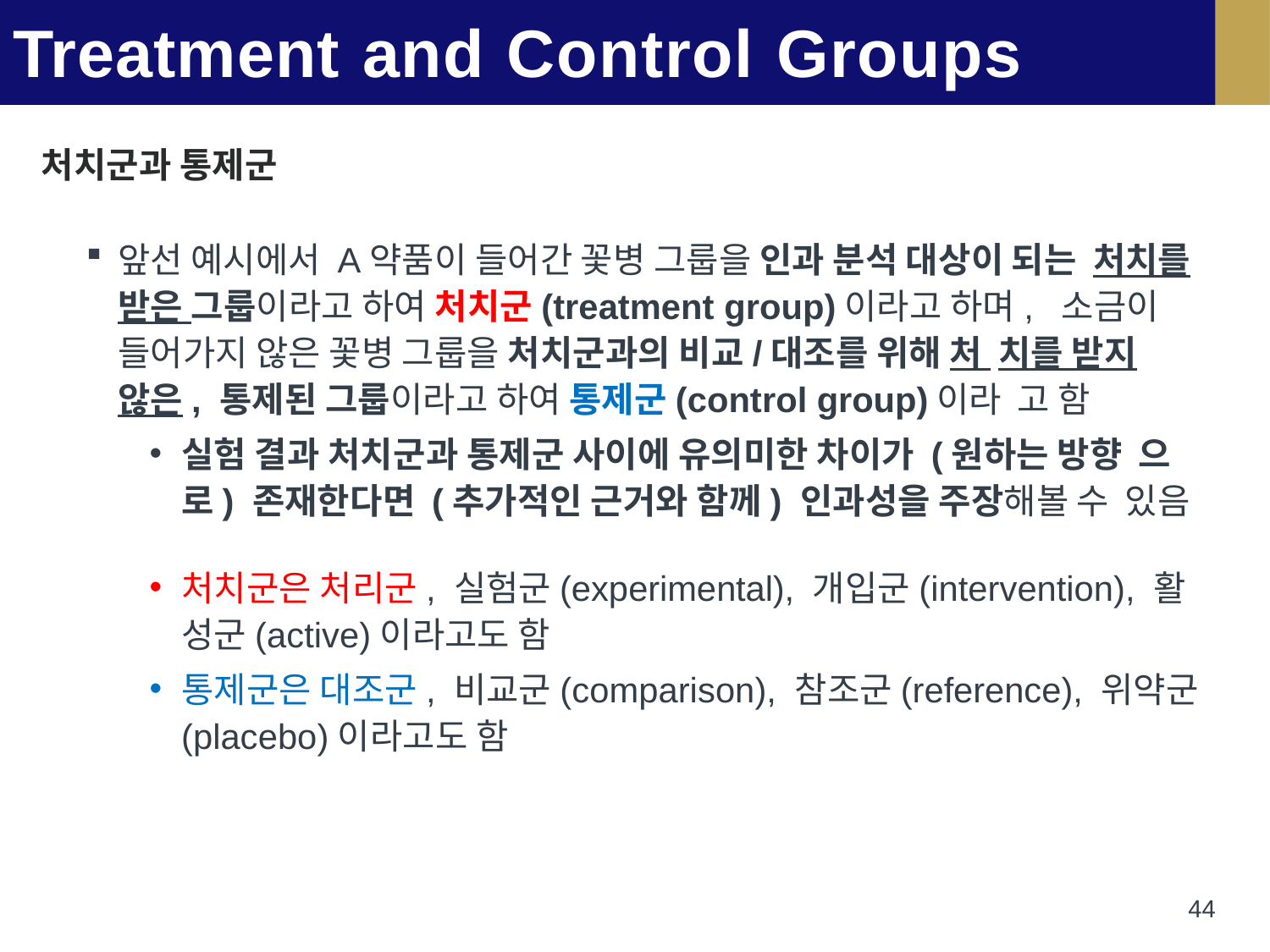

# Treatment and Control Groups
처치군과 통제군

앞선 예시에서 A약품이 들어간 꽃병 그룹을 인과 분석 대상이 되는  처치를 받은 그룹이라고 하여 처치군(treatment group)이라고 하며,  소금이 들어가지 않은 꽃병 그룹을 처치군과의 비교/대조를 위해 처  치를 받지 않은, 통제된 그룹이라고 하여 통제군(control group)이라  고 함
실험 결과 처치군과 통제군 사이에 유의미한 차이가 (원하는 방향  으로) 존재한다면 (추가적인 근거와 함께) 인과성을 주장해볼 수  있음

처치군은 처리군, 실험군(experimental), 개입군(intervention), 활
성군(active)이라고도 함
통제군은 대조군, 비교군(comparison), 참조군(reference), 위약군
(placebo)이라고도 함
44